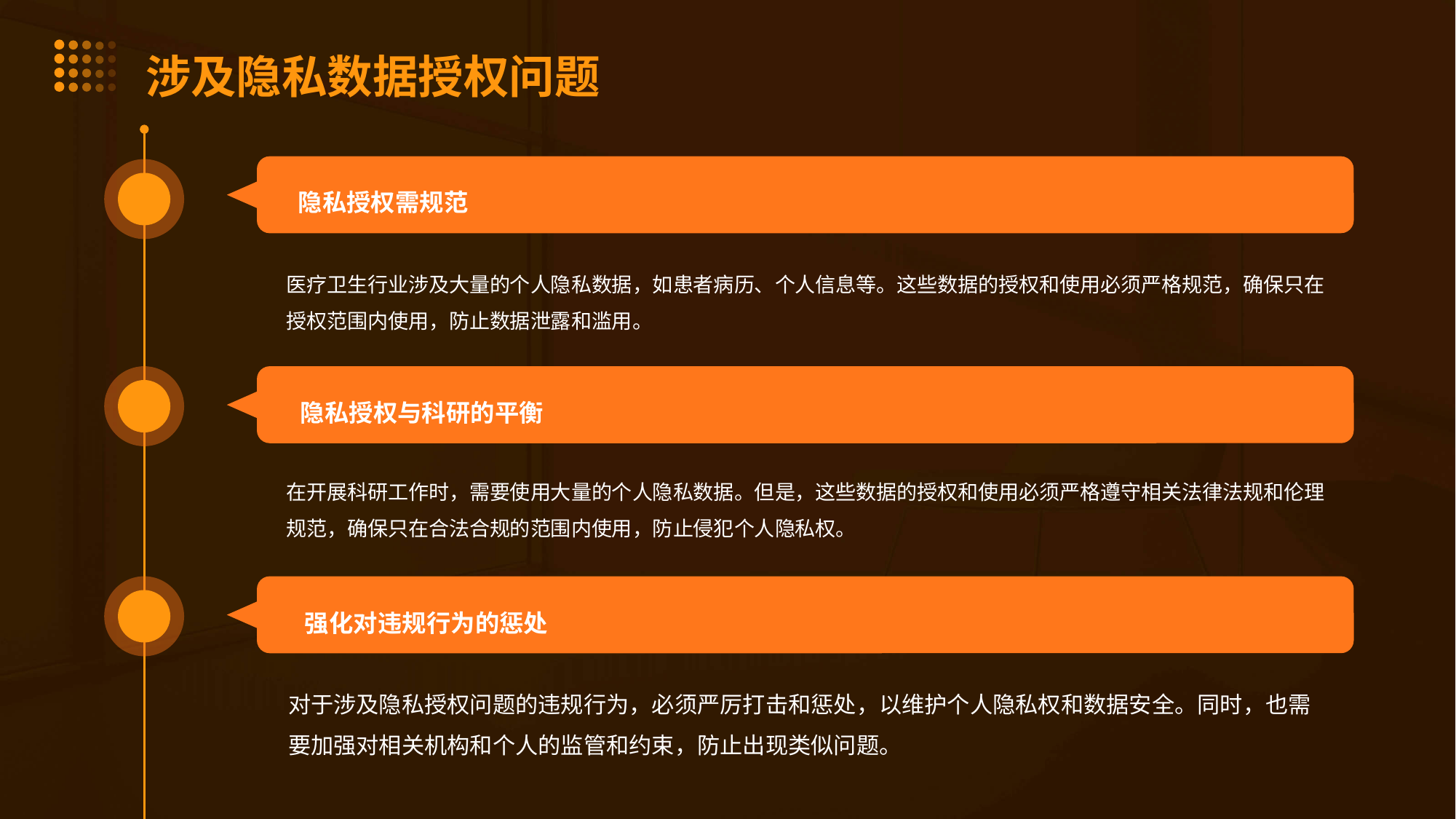

涉及隐私数据授权问题

隐私授权需规范

医疗卫生行业涉及大量的个人隐私数据，如患者病历、个人信息等。这些数据的授权和使用必须严格规范，确保只在授权范围内使用，防止数据泄露和滥用。
隐私授权与科研的平衡

在开展科研工作时，需要使用大量的个人隐私数据。但是，这些数据的授权和使用必须严格遵守相关法律法规和伦理规范，确保只在合法合规的范围内使用，防止侵犯个人隐私权。
强化对违规行为的惩处

对于涉及隐私授权问题的违规行为，必须严厉打击和惩处，以维护个人隐私权和数据安全。同时，也需要加强对相关机构和个人的监管和约束，防止出现类似问题。